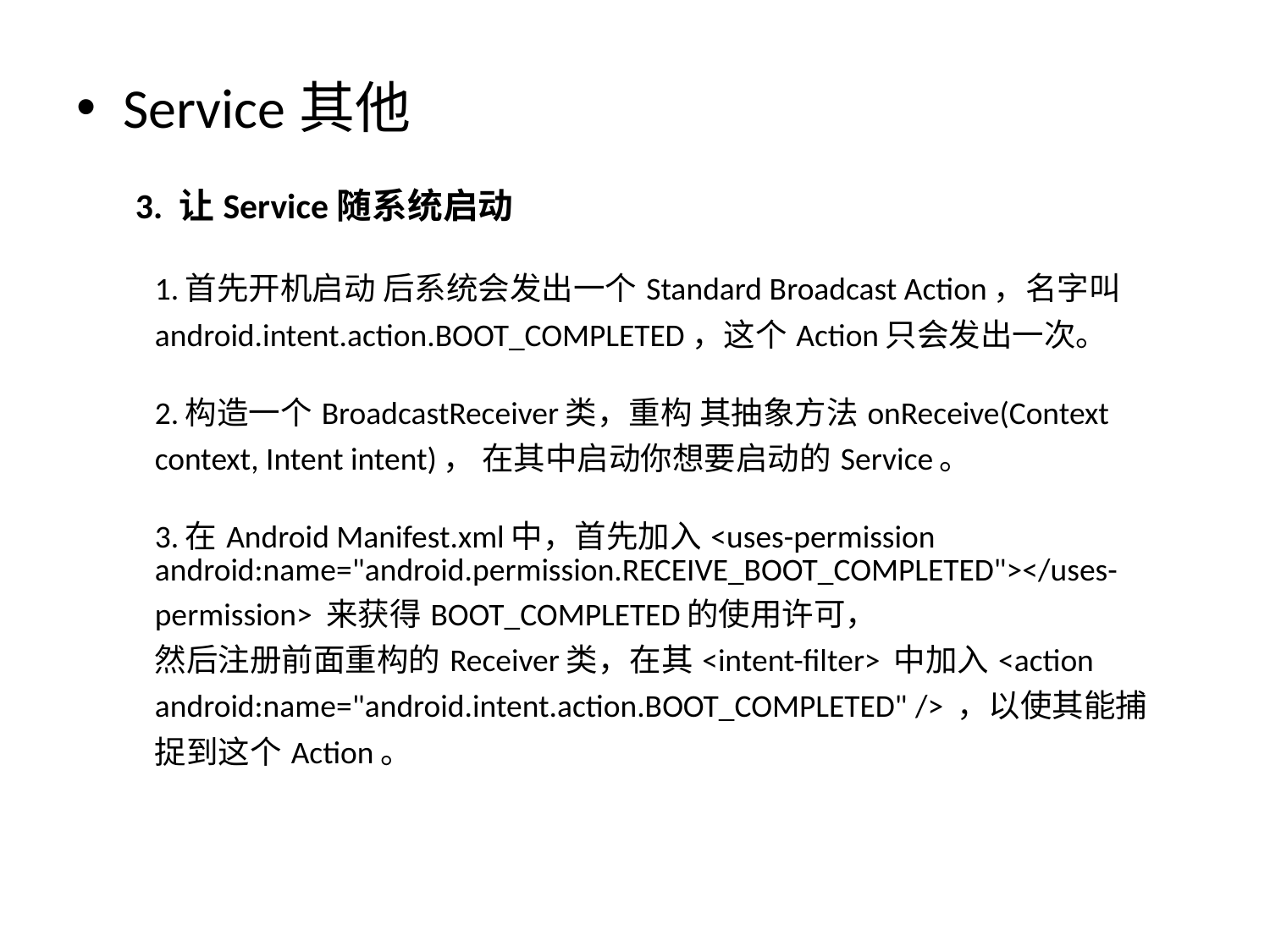

Service其他
	3. 让Service随系统启动

| 1.首先开机启动 后系统会发出一个Standard Broadcast Action，名字叫android.intent.action.BOOT\_COMPLETED，这个Action只会发出一次。 2.构造一个BroadcastReceiver类，重构 其抽象方法onReceive(Context context, Intent intent)， 在其中启动你想要启动的Service。 3.在Android Manifest.xml中，首先加入<uses-permission android:name="android.permission.RECEIVE\_BOOT\_COMPLETED"></uses-permission> 来获得BOOT\_COMPLETED的使用许可， 然后注册前面重构的Receiver类，在其<intent-filter> 中加入<action android:name="android.intent.action.BOOT\_COMPLETED" /> ，以使其能捕捉到这个Action。 |
| --- |